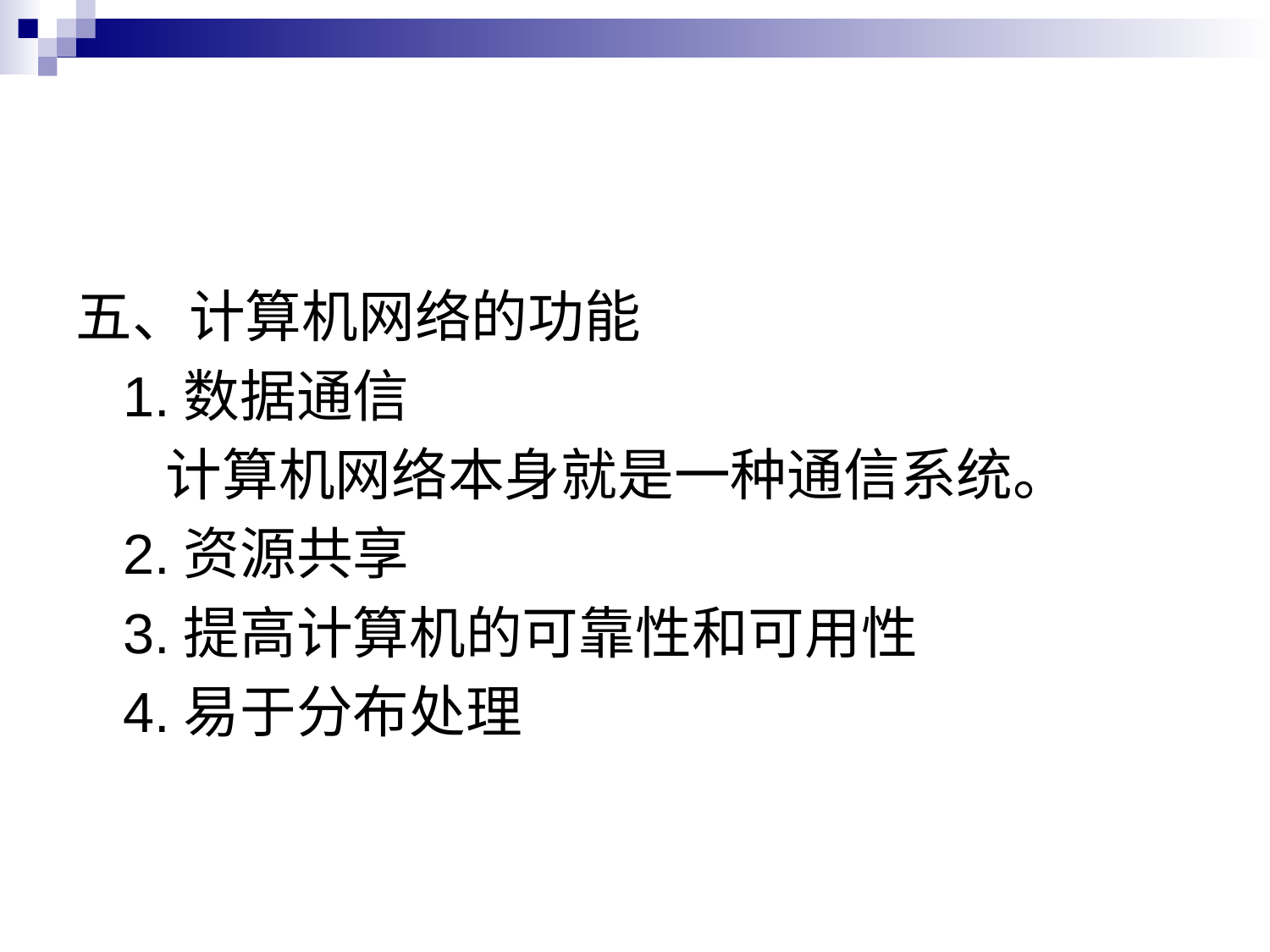

#
五、计算机网络的功能
   1.数据通信
      计算机网络本身就是一种通信系统。
   2.资源共享
   3.提高计算机的可靠性和可用性
   4.易于分布处理